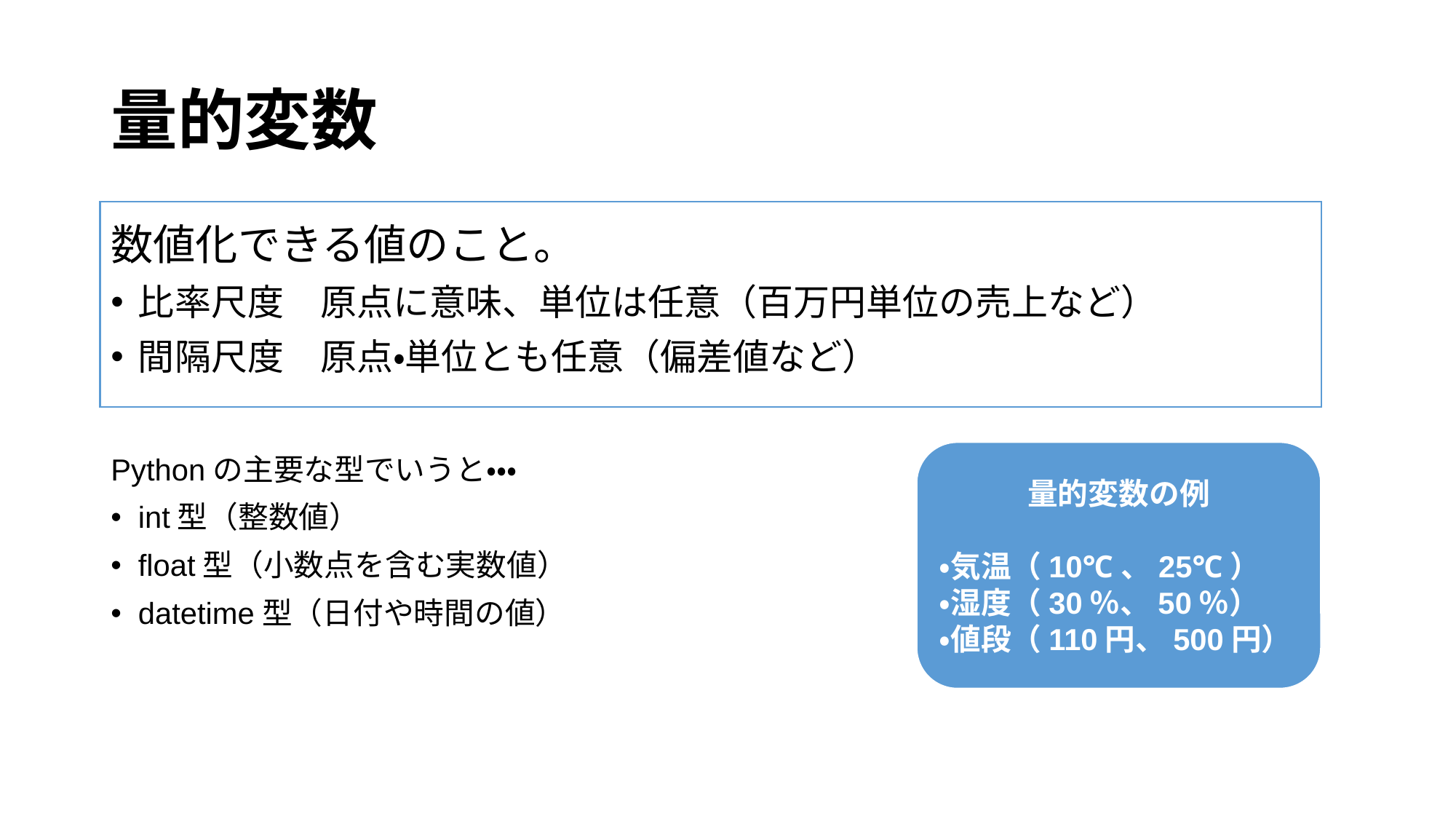

# 量的変数

数値化できる値のこと。
比率尺度　原点に意味、単位は任意（百万円単位の売上など）
間隔尺度　原点・単位とも任意（偏差値など）

Pythonの主要な型でいうと・・・
int型（整数値）
float型（小数点を含む実数値）
datetime型（日付や時間の値）

量的変数の例

・気温（10℃、25℃）
・湿度（30％、50％）
・値段（110円、500円）